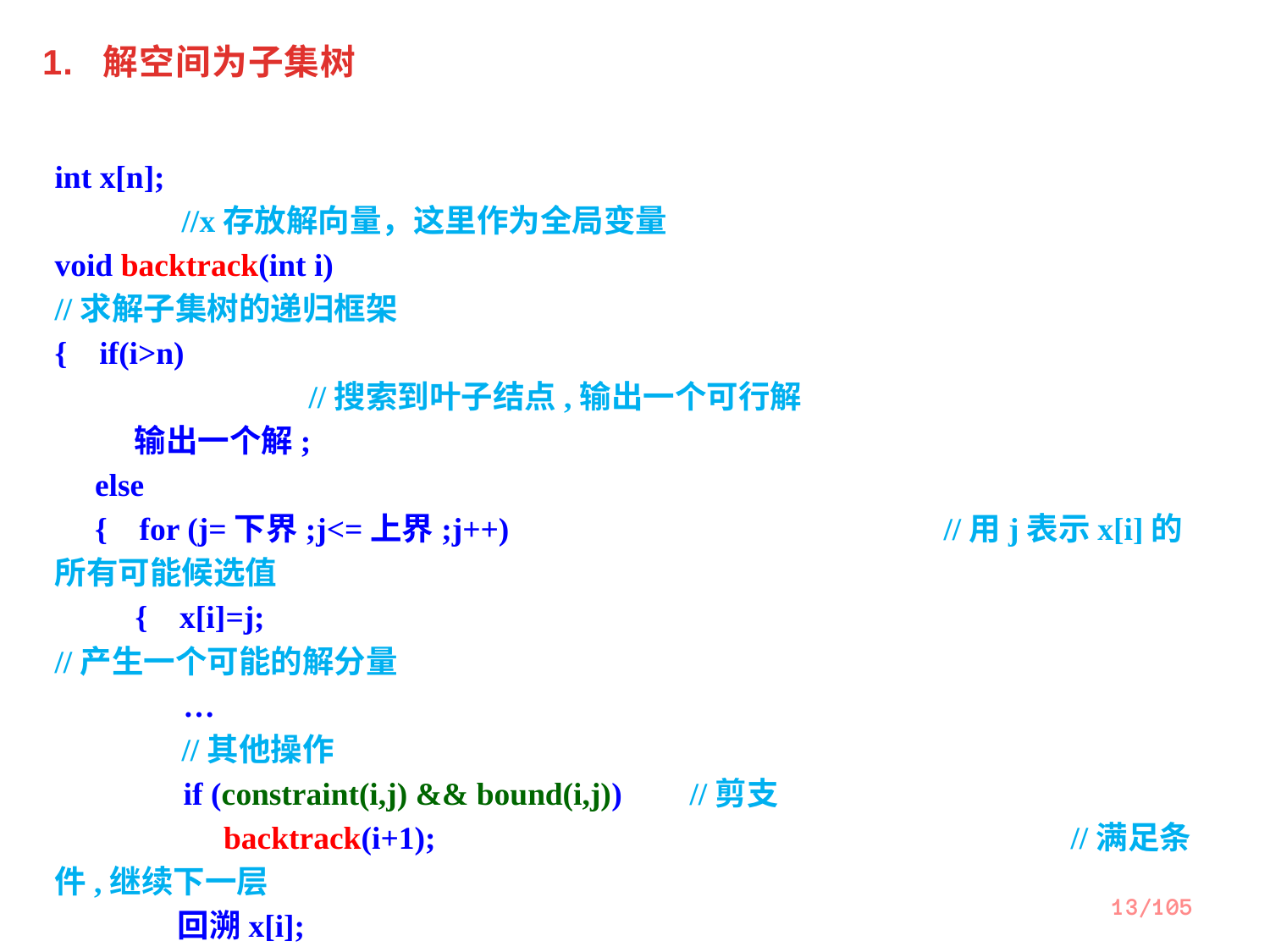

1.  解空间为子集树
int x[n];										//x存放解向量，这里作为全局变量
void backtrack(int i) 							//求解子集树的递归框架
{    if(i>n) 										//搜索到叶子结点,输出一个可行解
          输出一个解;
     else
     {    for (j=下界;j<=上界;j++)				//用j表示x[i]的所有可能候选值
          {    x[i]=j; 								//产生一个可能的解分量
                …									//其他操作
                if (constraint(i,j) && bound(i,j))	//剪支
                     backtrack(i+1);					//满足条件,继续下一层
                回溯x[i];
                 …
          }
    }
}
13/105